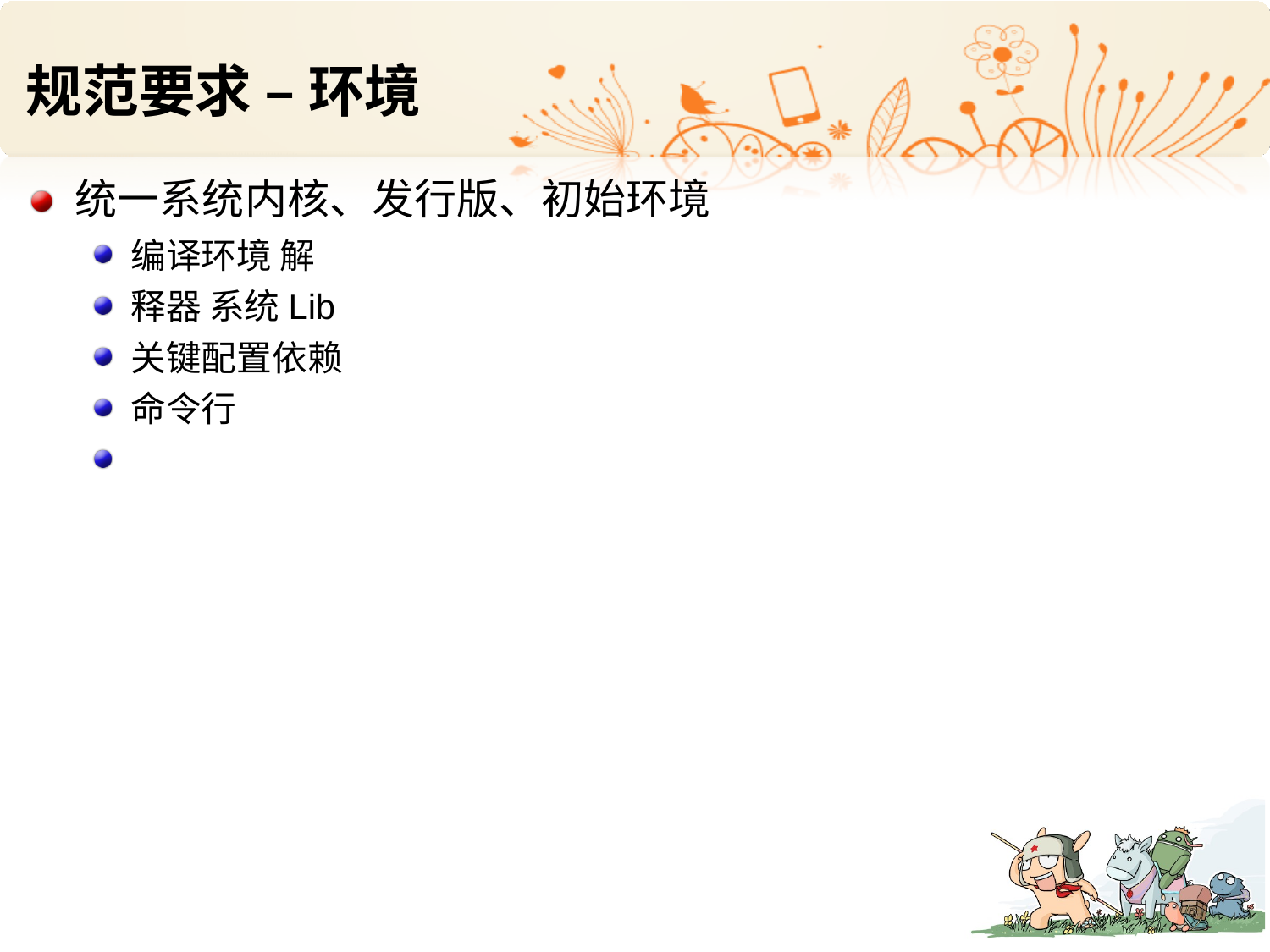

# 规范要求 – 环境
统一系统内核、发行版、初始环境
编译环境 解释器 系统Lib 关键配置依赖 命令行